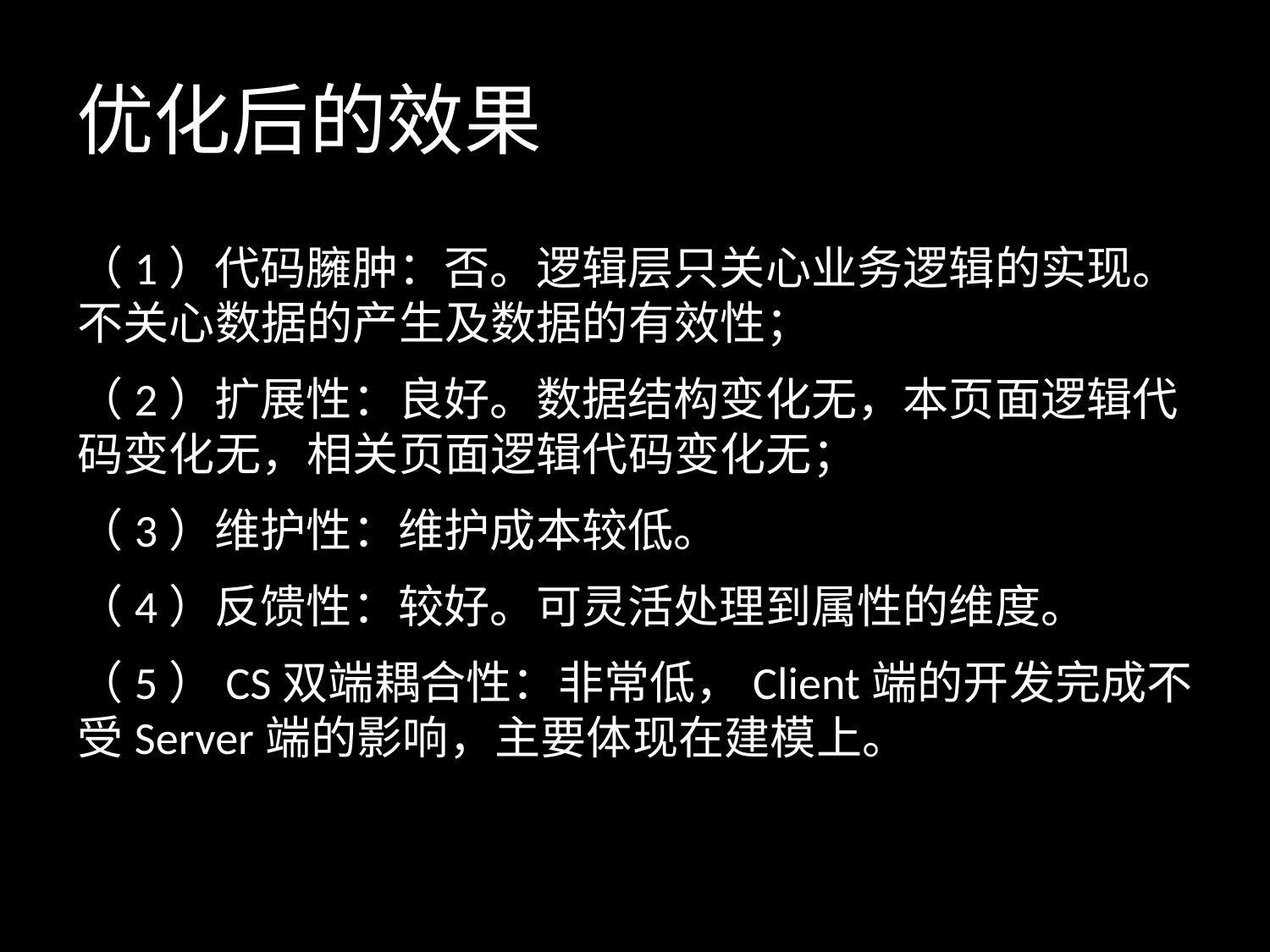

# 优化后的效果
（1）代码臃肿：否。逻辑层只关心业务逻辑的实现。不关心数据的产生及数据的有效性；
（2）扩展性：良好。数据结构变化无，本页面逻辑代码变化无，相关页面逻辑代码变化无；
（3）维护性：维护成本较低。
（4）反馈性：较好。可灵活处理到属性的维度。
（5）CS双端耦合性：非常低，Client端的开发完成不受Server端的影响，主要体现在建模上。